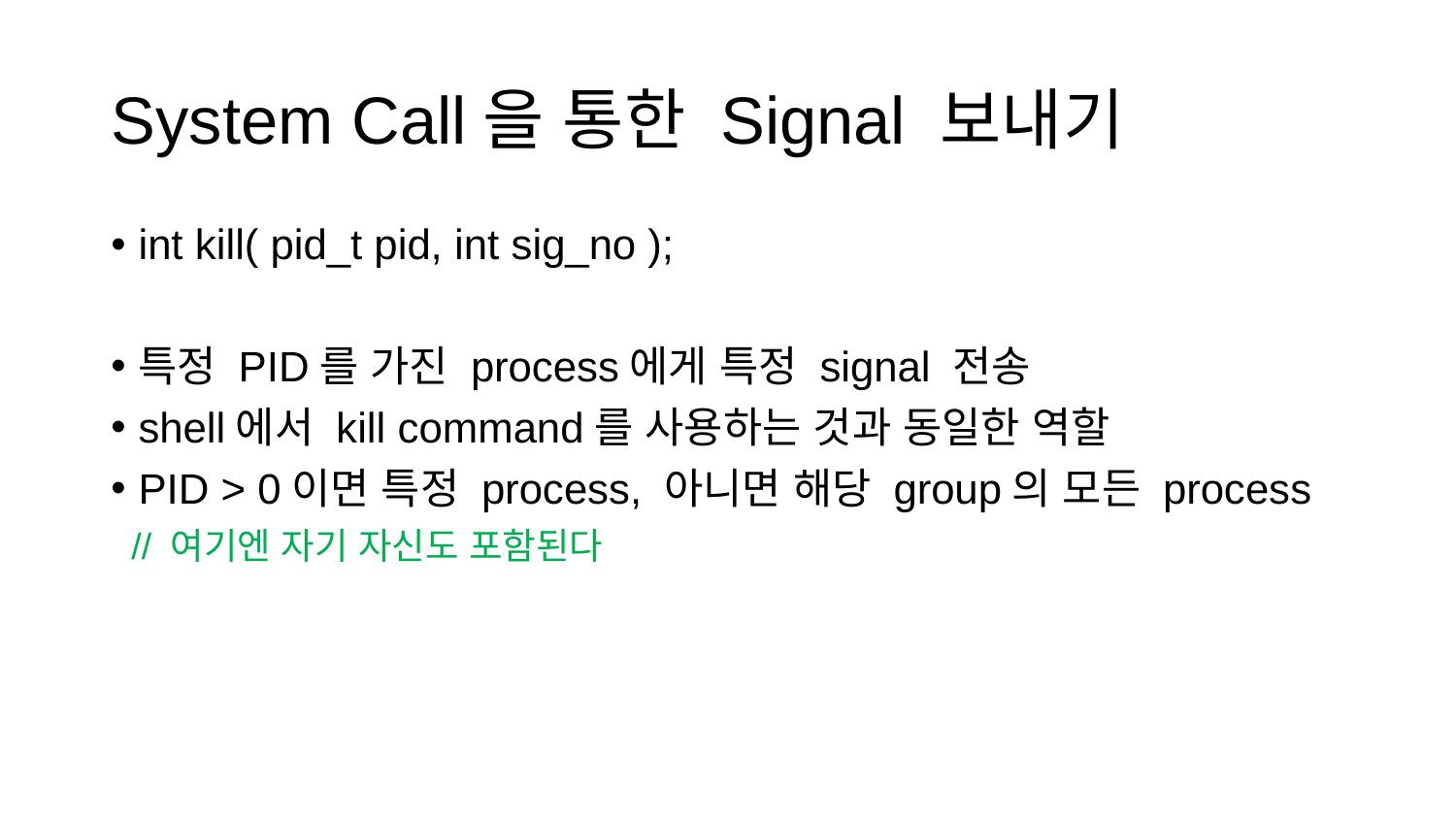

System Call을 통한 Signal 보내기
int kill( pid_t pid, int sig_no );

특정 PID를 가진 process에게 특정 signal 전송
shell에서 kill command를 사용하는 것과 동일한 역할
PID > 0이면 특정 process, 아니면 해당 group의 모든 process
  // 여기엔 자기 자신도 포함된다